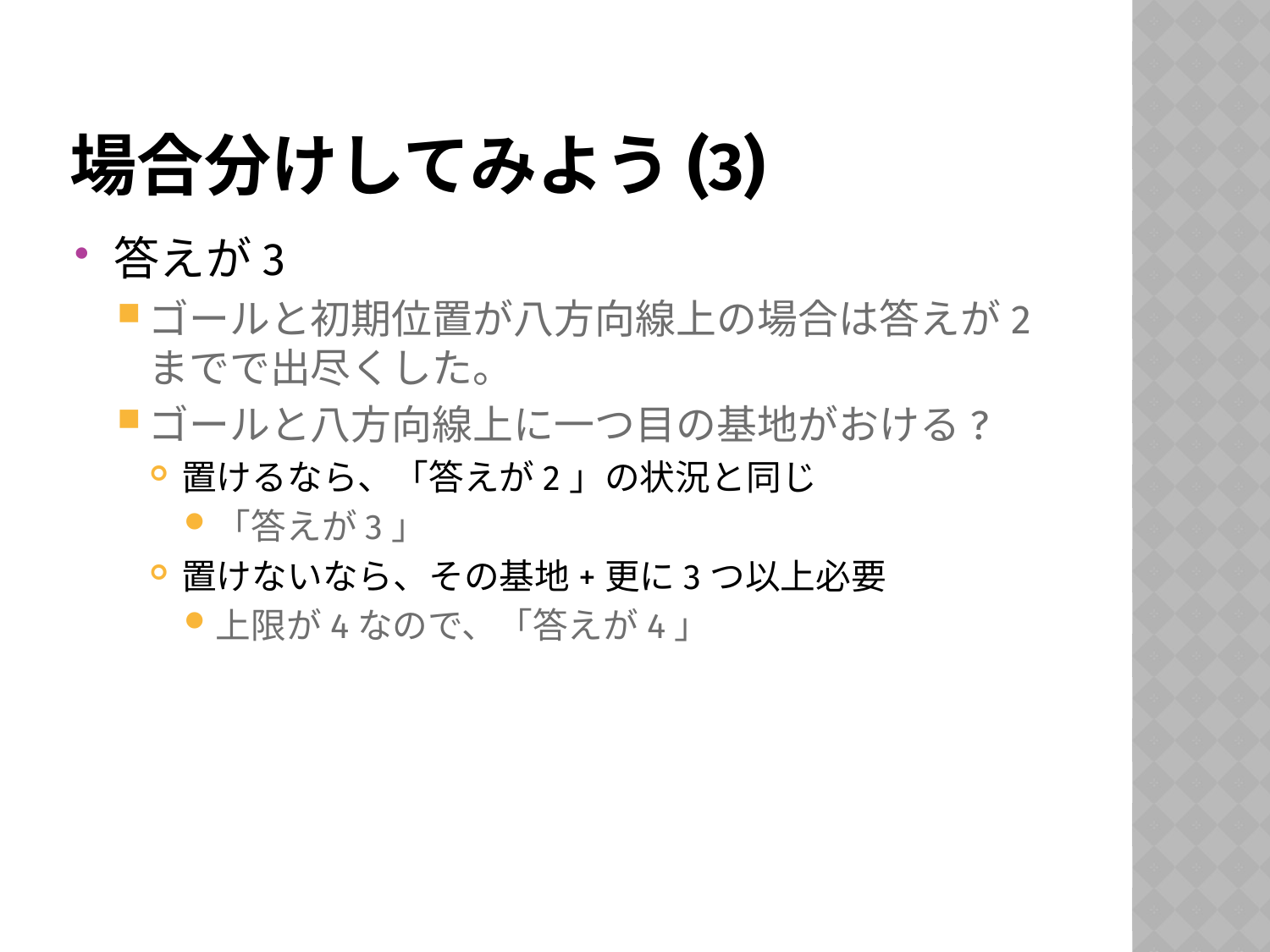

# 場合分けしてみよう(3)
答えが3
ゴールと初期位置が八方向線上の場合は答えが2までで出尽くした。
ゴールと八方向線上に一つ目の基地がおける?
置けるなら、「答えが2」の状況と同じ
「答えが3」
置けないなら、その基地+更に3つ以上必要
上限が4なので、「答えが4」